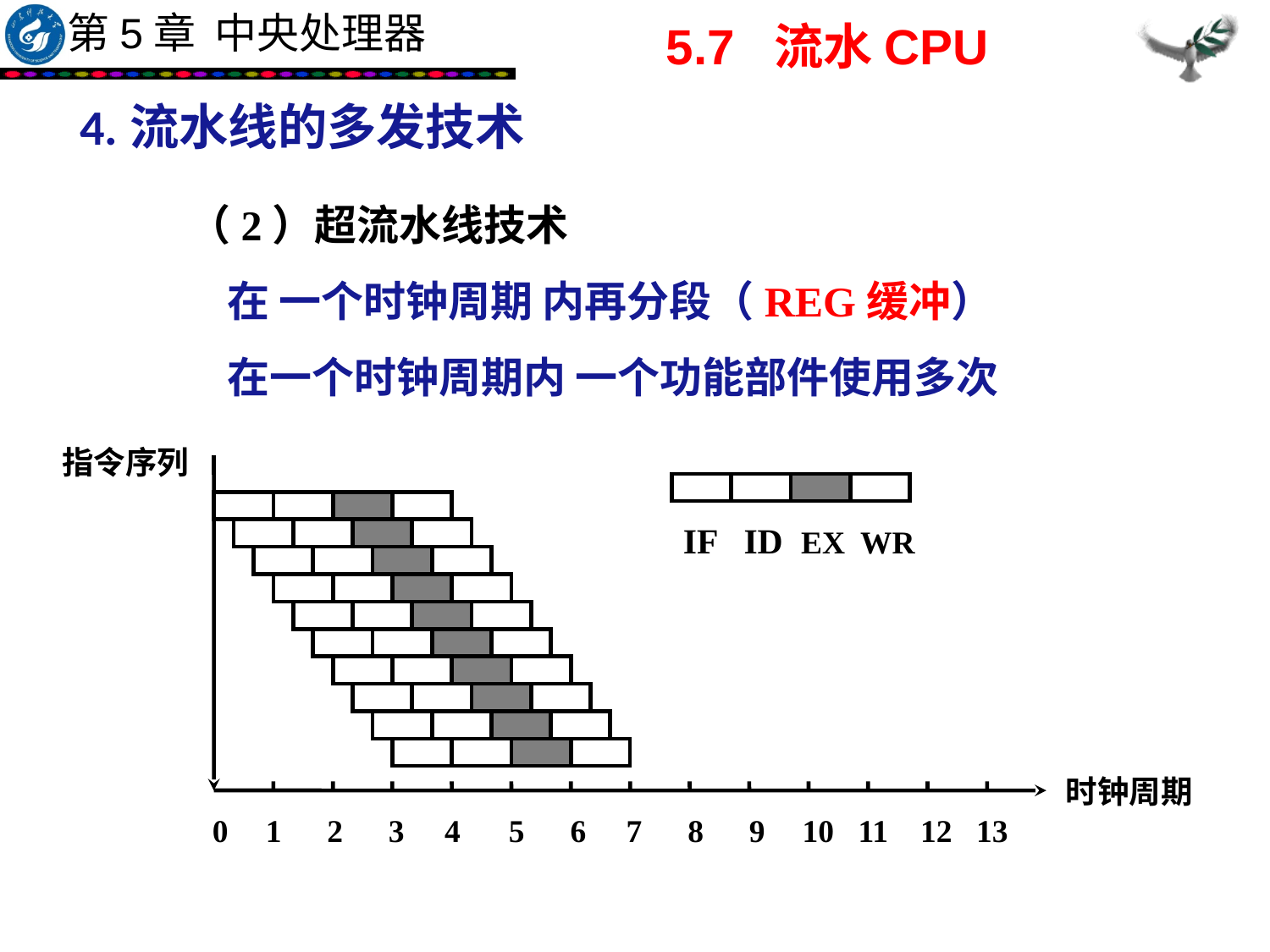

5.7  流水CPU
4.流水线的多发技术
（2）超流水线技术
   在 一个时钟周期 内再分段（REG缓冲）
   在一个时钟周期内 一个功能部件使用多次
指令序列

IF   ID  EX  WR

0     1      2      3     4      5      6     7      8      9     10   11    12   13
时钟周期